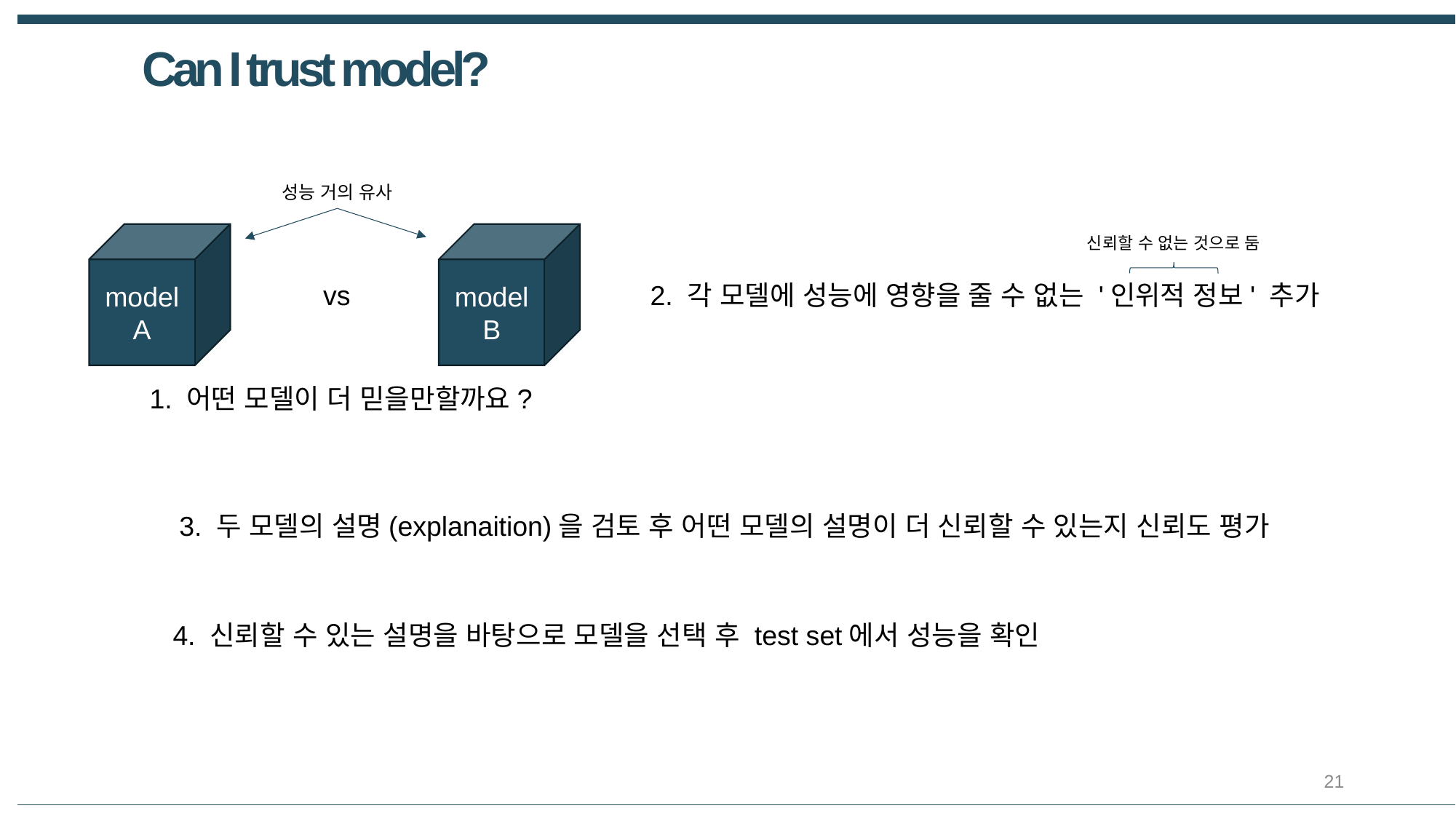

Can I trust model?
성능 거의 유사
model A
model B
vs

신뢰할 수 없는 것으로 둠
2. 각 모델에 성능에 영향을 줄 수 없는 '인위적 정보' 추가
1. 어떤 모델이 더 믿을만할까요?
3. 두 모델의 설명(explanaition)을 검토 후 어떤 모델의 설명이 더 신뢰할 수 있는지 신뢰도 평가
4. 신뢰할 수 있는 설명을 바탕으로 모델을 선택 후 test set에서 성능을 확인
21